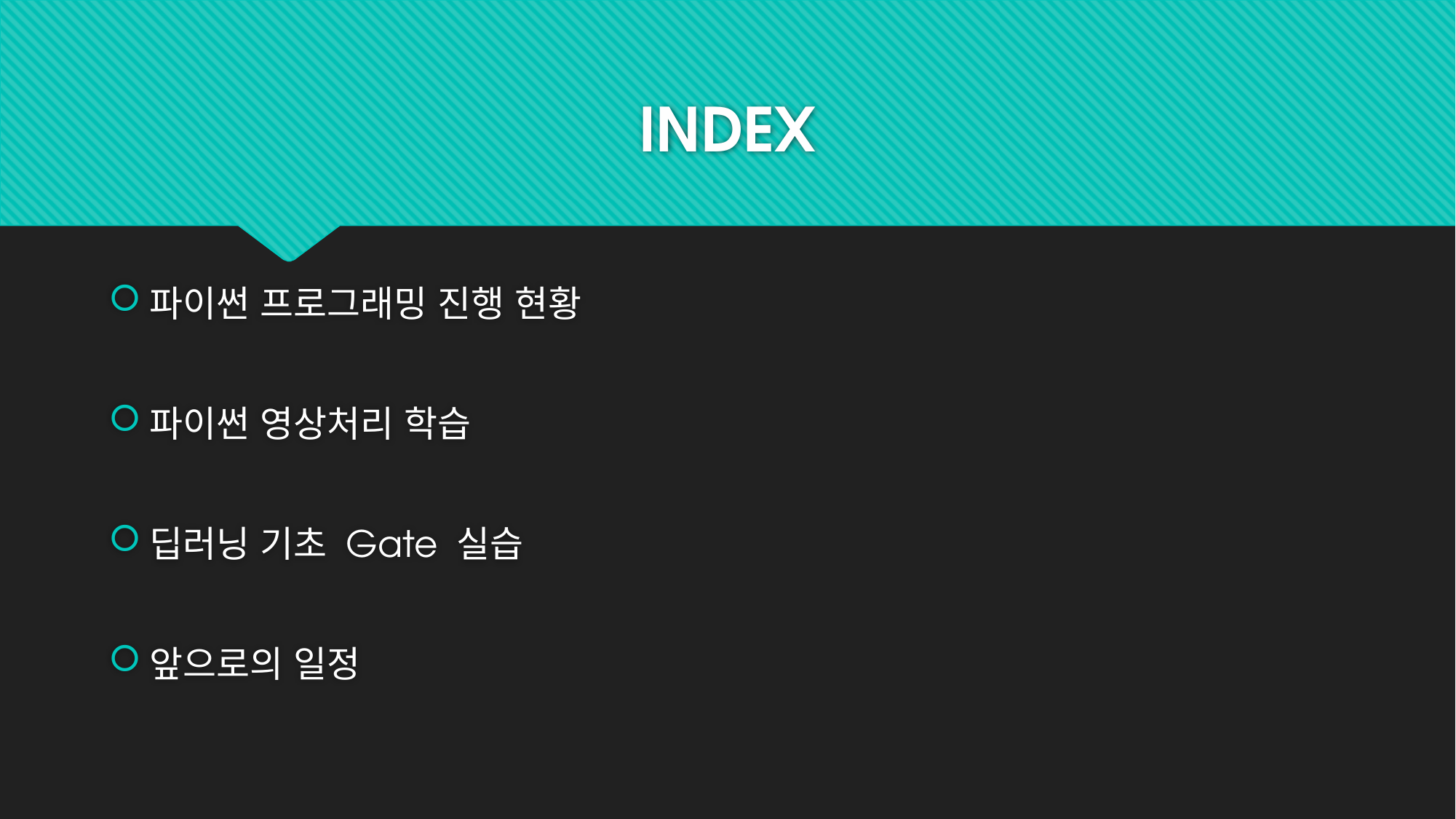

# INDEX
파이썬 프로그래밍 진행 현황

파이썬 영상처리 학습

딥러닝 기초 Gate 실습

앞으로의 일정